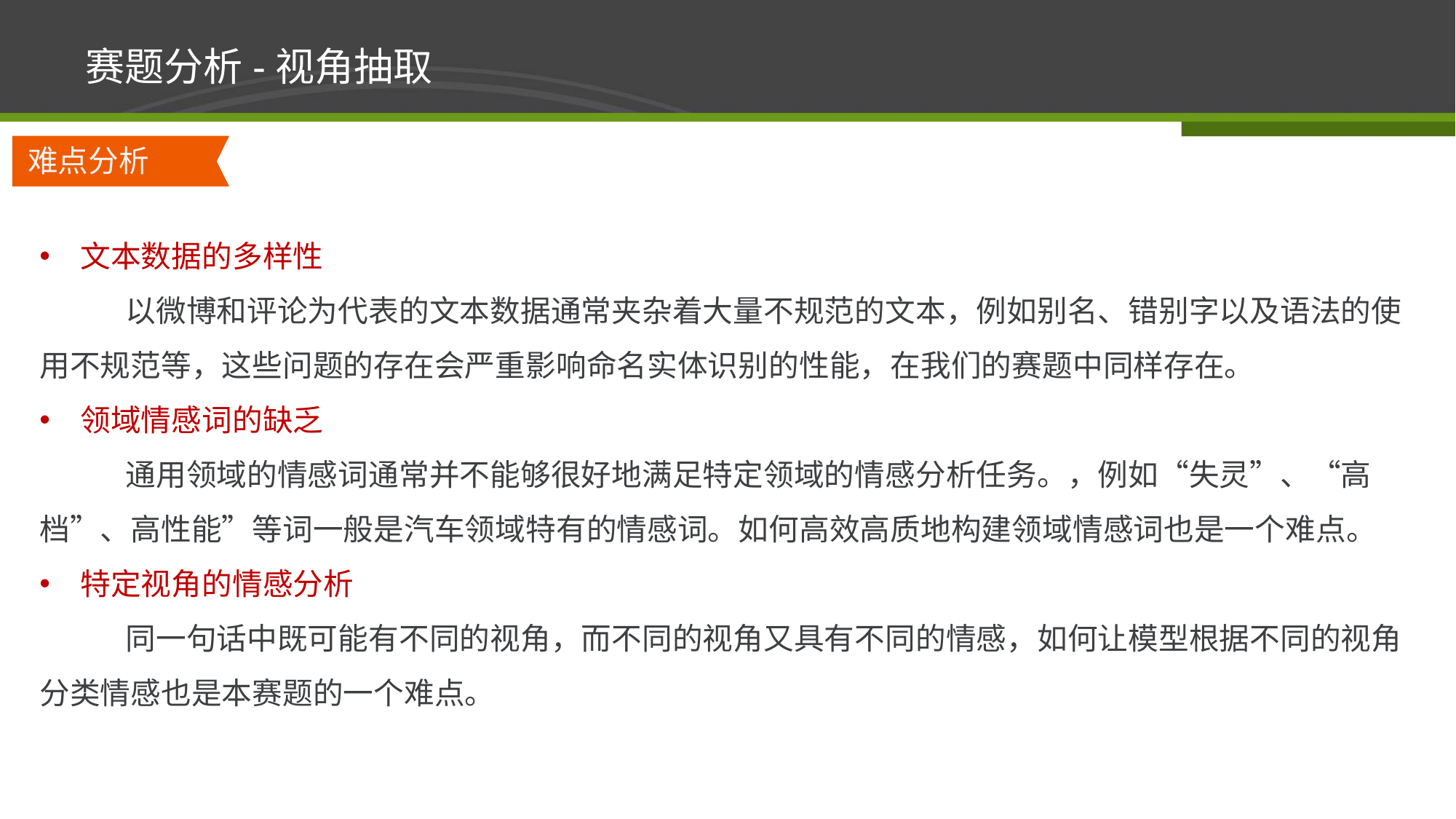

# 赛题分析-视角抽取

难点分析
文本数据的多样性
以微博和评论为代表的文本数据通常夹杂着大量不规范的文本，例如别名、错别字以及语法的使用不规范等，这些问题的存在会严重影响命名实体识别的性能，在我们的赛题中同样存在。
领域情感词的缺乏
通用领域的情感词通常并不能够很好地满足特定领域的情感分析任务。，例如“失灵”、“高档”、高性能”等词一般是汽车领域特有的情感词。如何高效高质地构建领域情感词也是一个难点。
特定视角的情感分析
同一句话中既可能有不同的视角，而不同的视角又具有不同的情感，如何让模型根据不同的视角分类情感也是本赛题的一个难点。